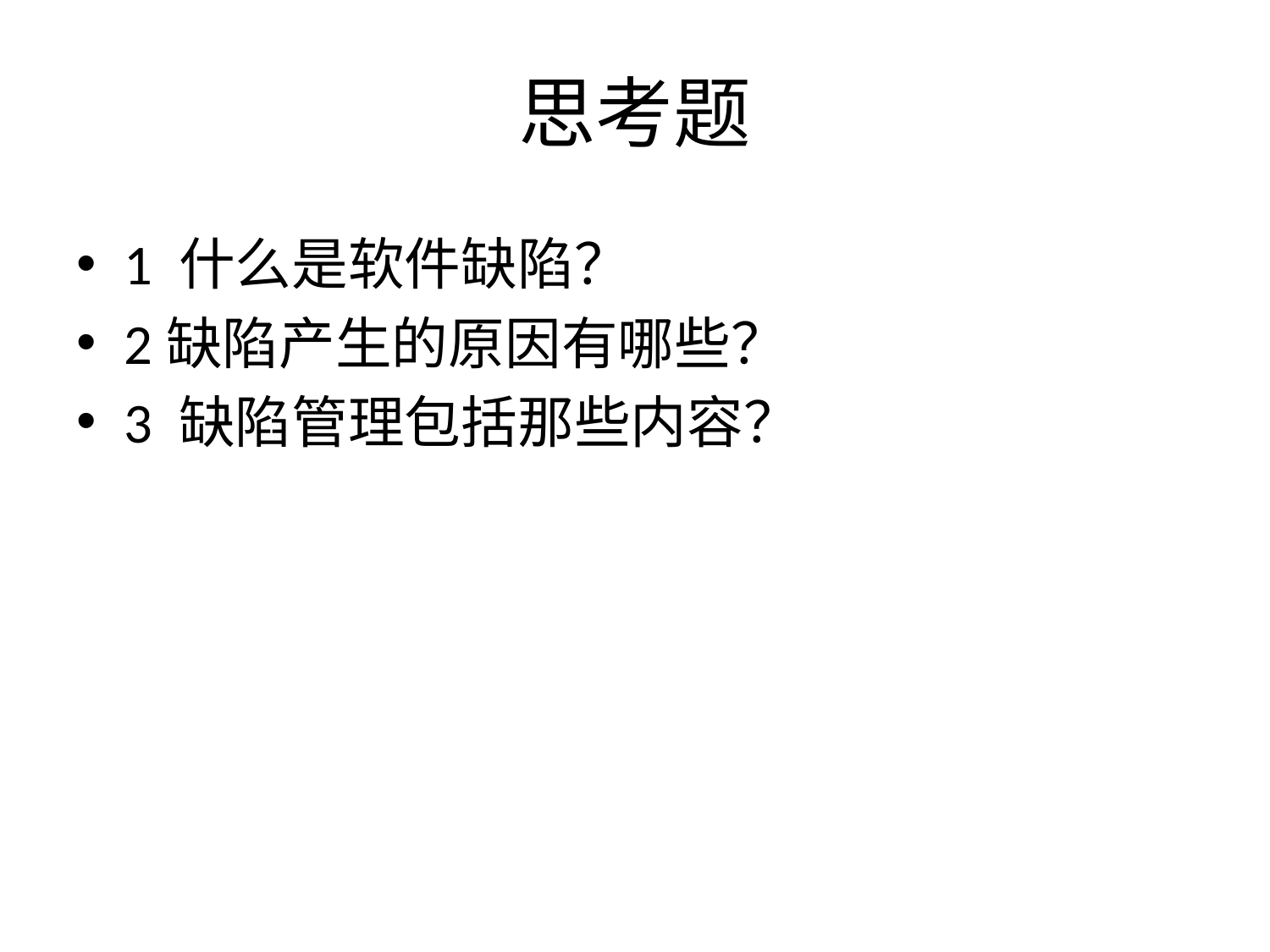

# 思考题
1 什么是软件缺陷？
2缺陷产生的原因有哪些？
3 缺陷管理包括那些内容？